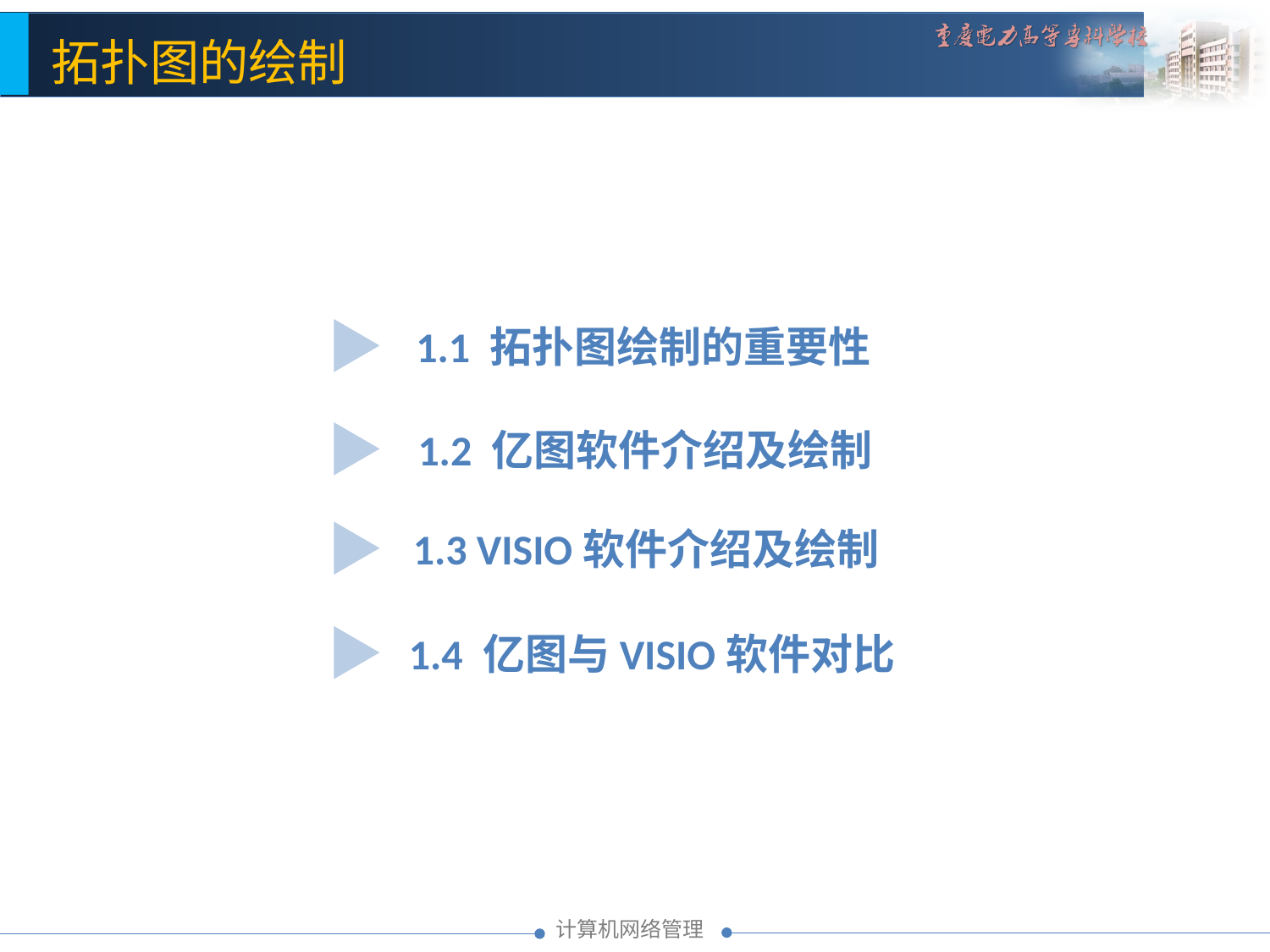

1.1 拓扑图绘制的重要性

1.2 亿图软件介绍及绘制

1.3 VISIO软件介绍及绘制

1.4 亿图与VISIO软件对比